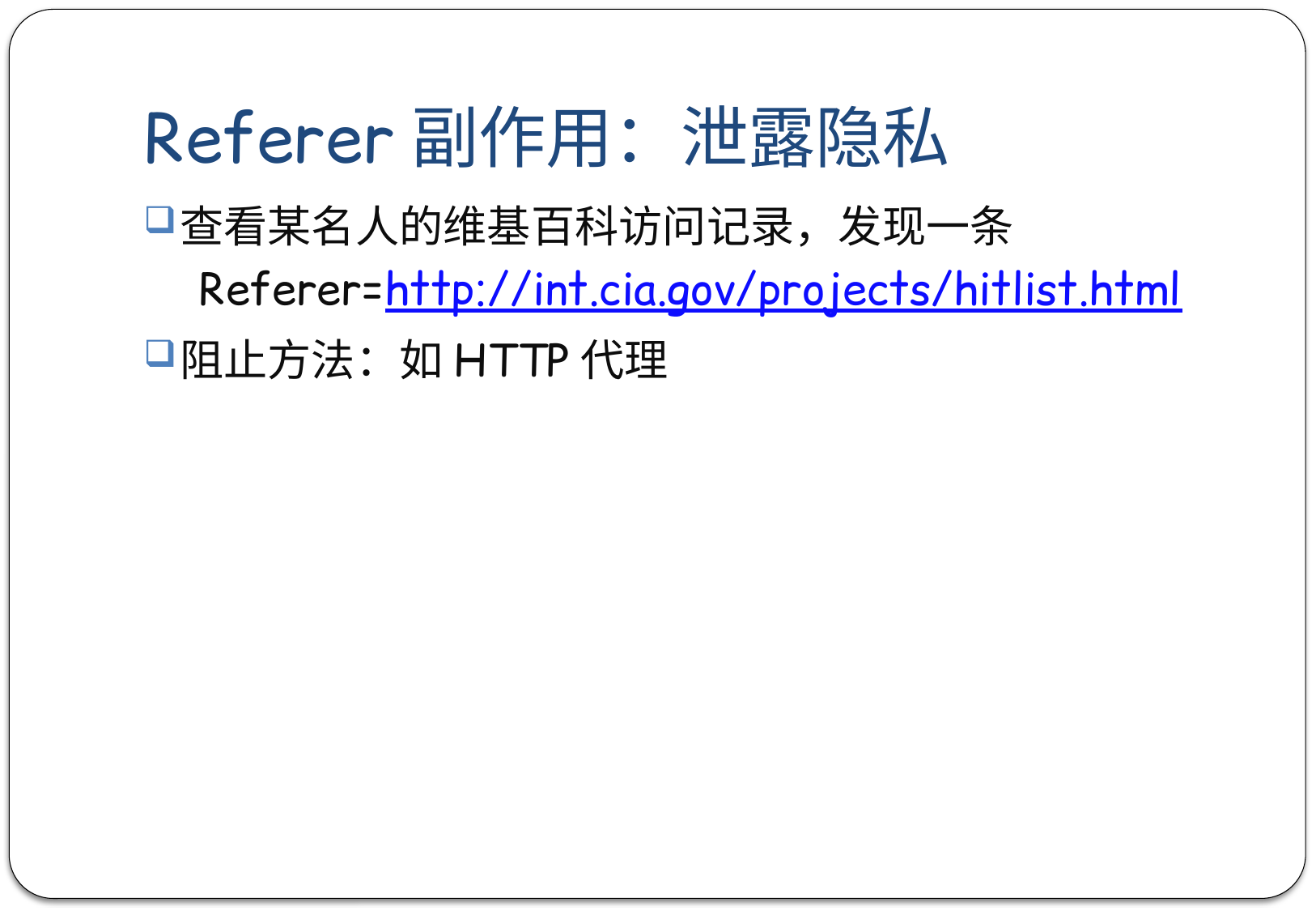

# Referer副作用：泄露隐私
查看某名人的维基百科访问记录，发现一条
Referer=http://int.cia.gov/projects/hitlist.html
阻止方法：如HTTP代理